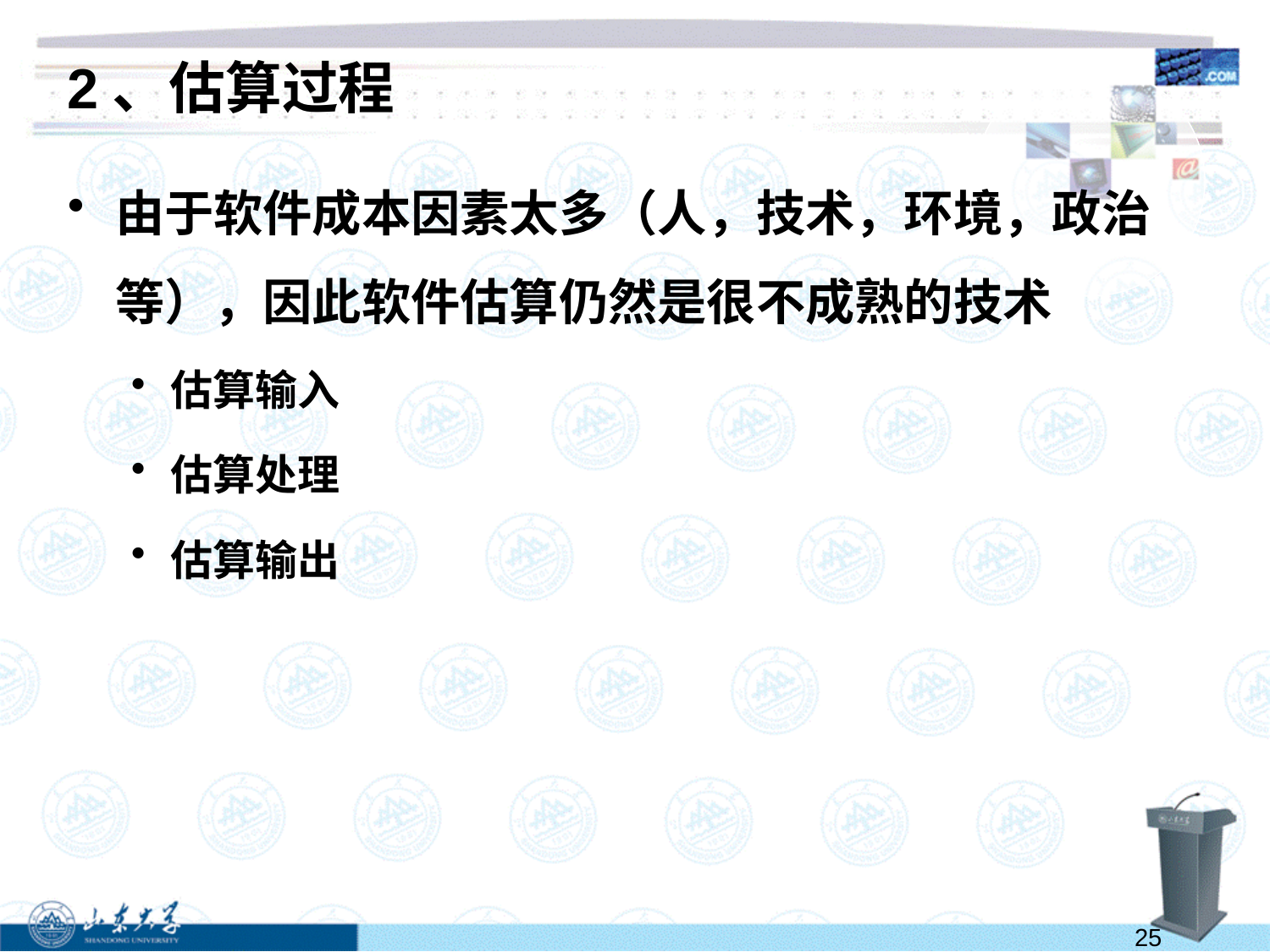

# 2、估算过程
由于软件成本因素太多（人，技术，环境，政治等），因此软件估算仍然是很不成熟的技术
估算输入
估算处理
估算输出
25